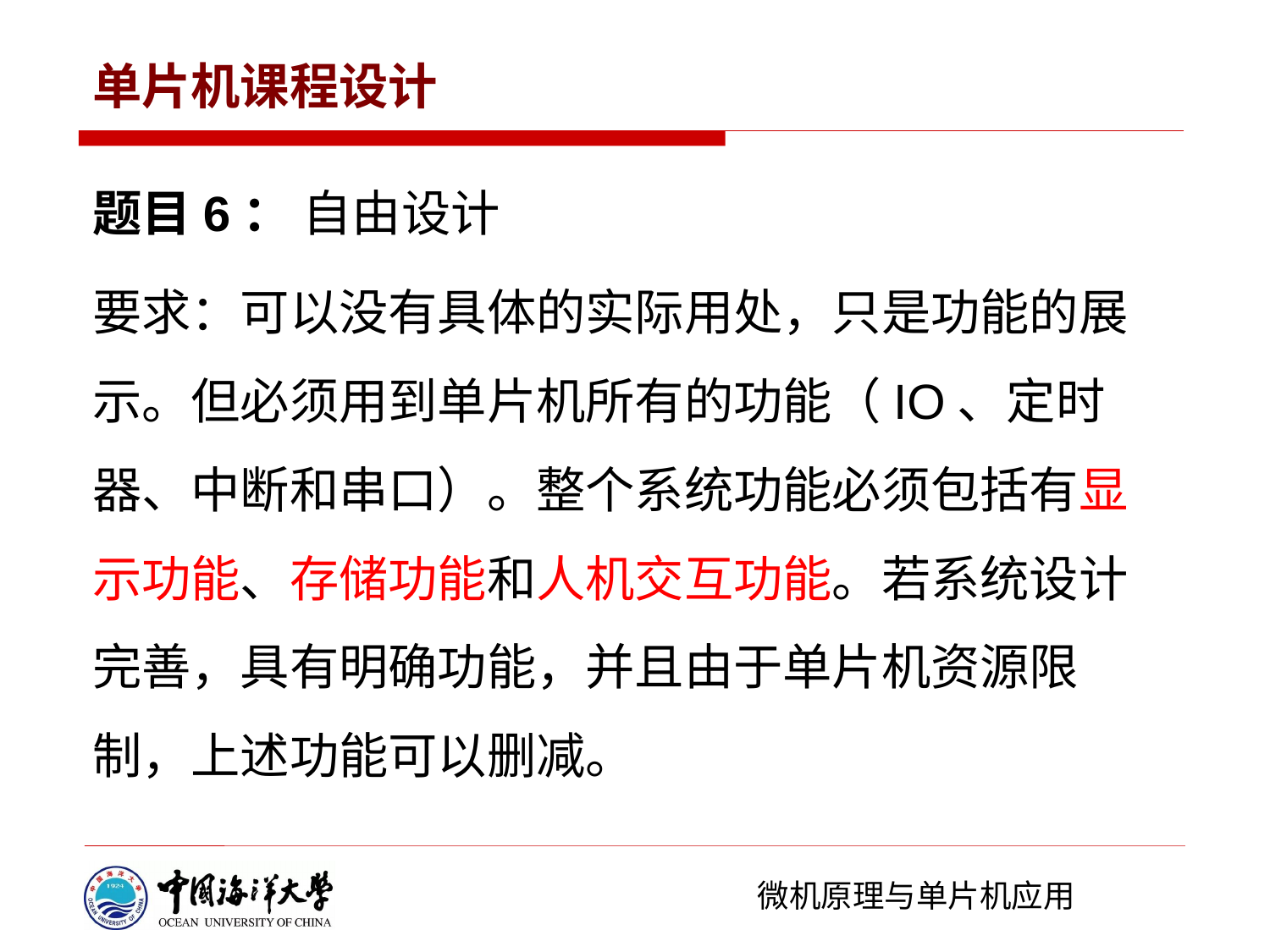

# 单片机课程设计
题目6： 自由设计
要求：可以没有具体的实际用处，只是功能的展示。但必须用到单片机所有的功能（IO、定时器、中断和串口）。整个系统功能必须包括有显示功能、存储功能和人机交互功能。若系统设计完善，具有明确功能，并且由于单片机资源限制，上述功能可以删减。